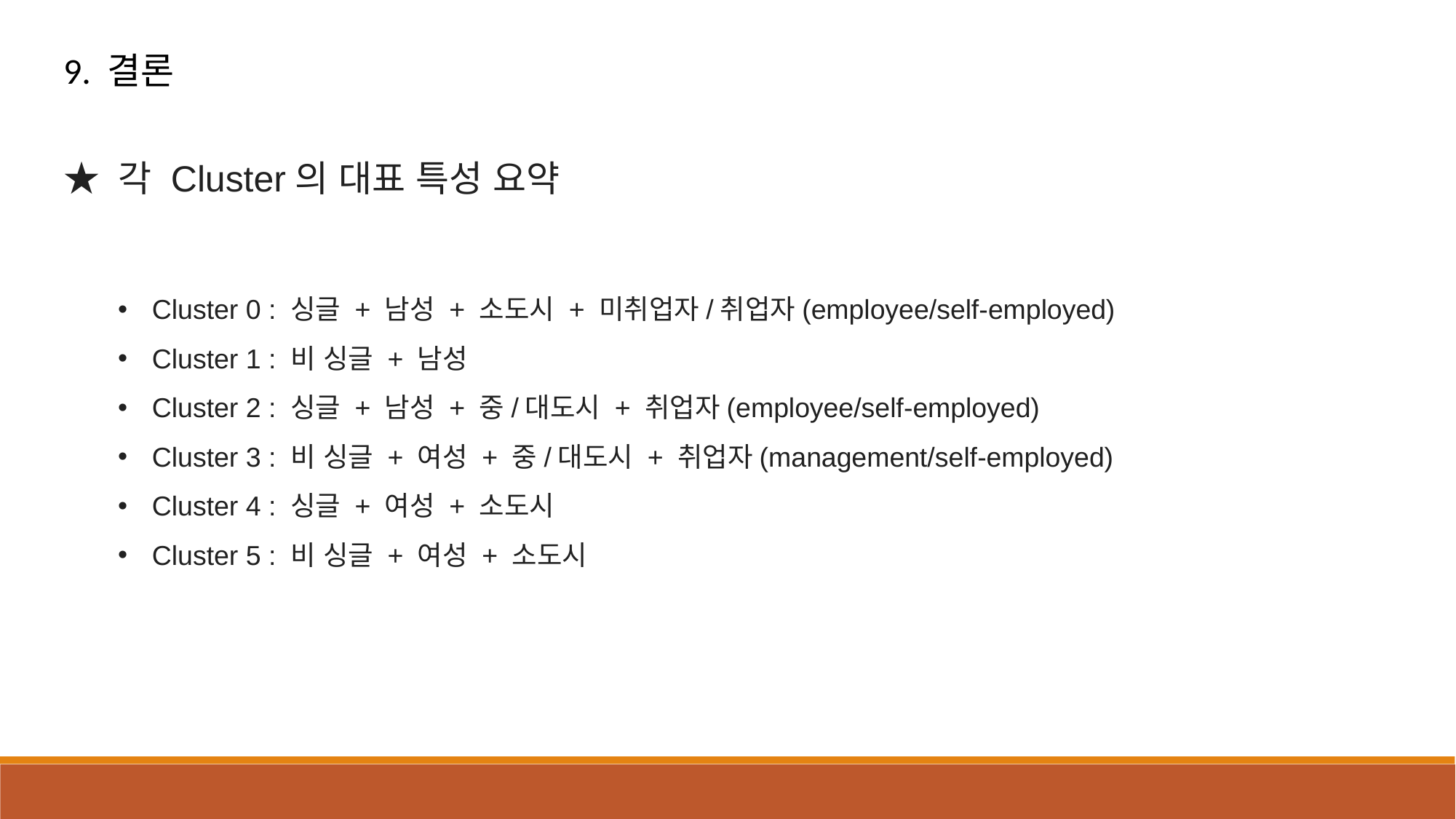

9. 결론
★ 각 Cluster의 대표 특성 요약

Cluster 0 : 싱글 + 남성 + 소도시 + 미취업자/취업자(employee/self-employed)
Cluster 1 : 비 싱글 + 남성
Cluster 2 : 싱글 + 남성 + 중/대도시 + 취업자(employee/self-employed)
Cluster 3 : 비 싱글 + 여성 + 중/대도시 + 취업자(management/self-employed)
Cluster 4 : 싱글 + 여성 + 소도시
Cluster 5 : 비 싱글 + 여성 + 소도시